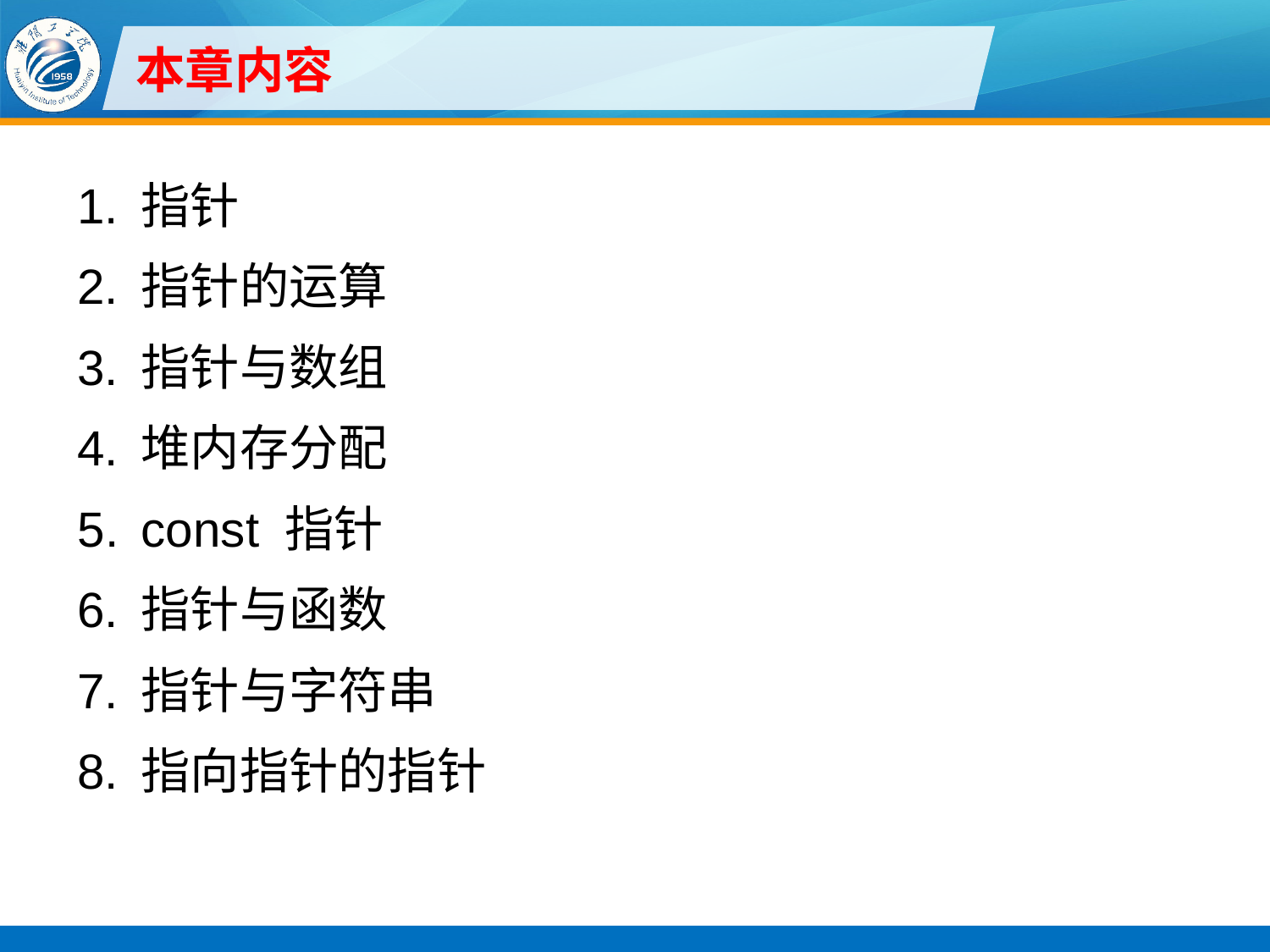

# 本章内容
指针
指针的运算
指针与数组
堆内存分配
const 指针
指针与函数
指针与字符串
指向指针的指针